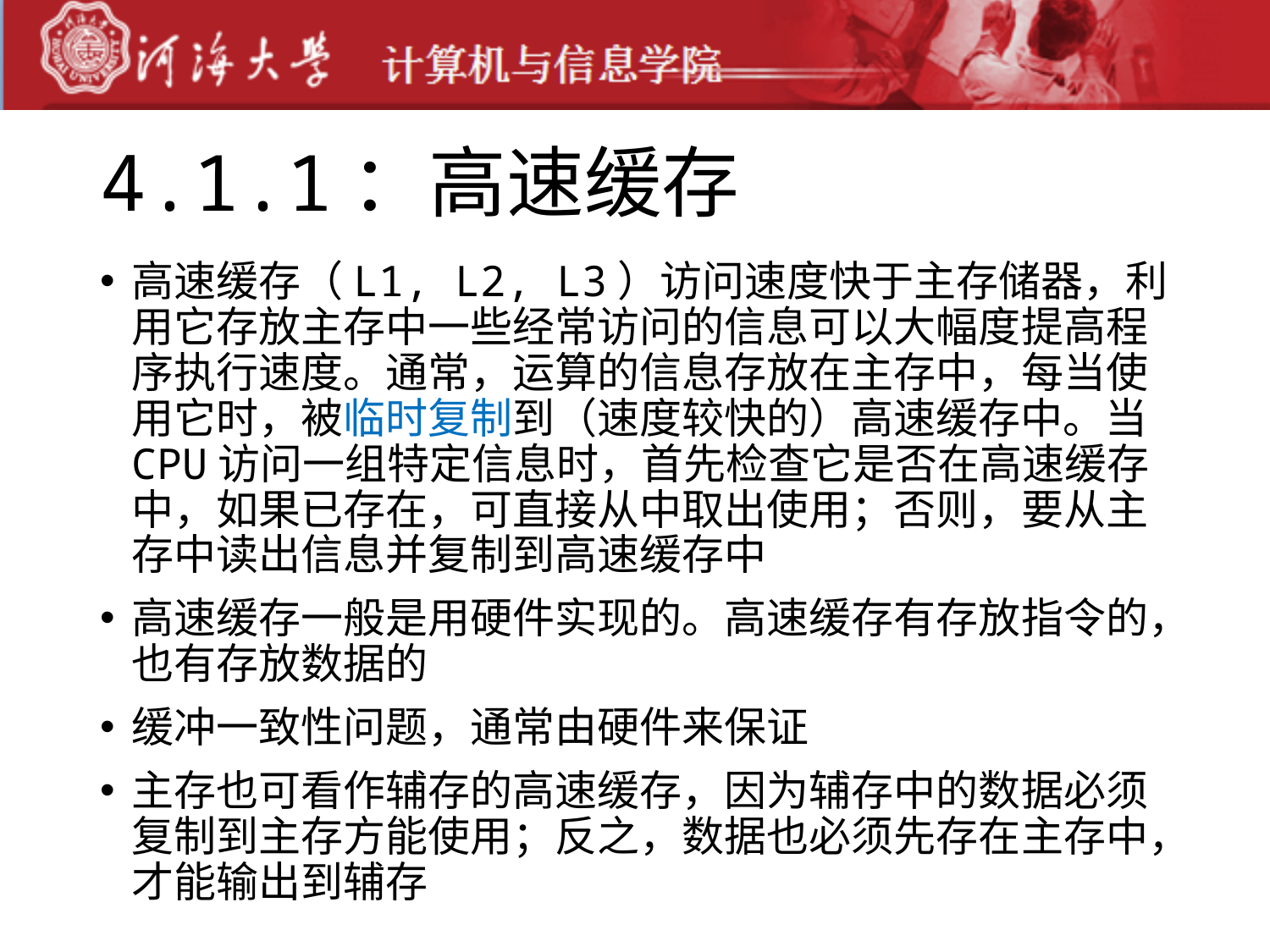

# 4.1.1：高速缓存
高速缓存（L1, L2, L3）访问速度快于主存储器，利用它存放主存中一些经常访问的信息可以大幅度提高程序执行速度。通常，运算的信息存放在主存中，每当使用它时，被临时复制到（速度较快的）高速缓存中。当CPU访问一组特定信息时，首先检查它是否在高速缓存中，如果已存在，可直接从中取出使用；否则，要从主存中读出信息并复制到高速缓存中
高速缓存一般是用硬件实现的。高速缓存有存放指令的，也有存放数据的
缓冲一致性问题，通常由硬件来保证
主存也可看作辅存的高速缓存，因为辅存中的数据必须复制到主存方能使用；反之，数据也必须先存在主存中，才能输出到辅存